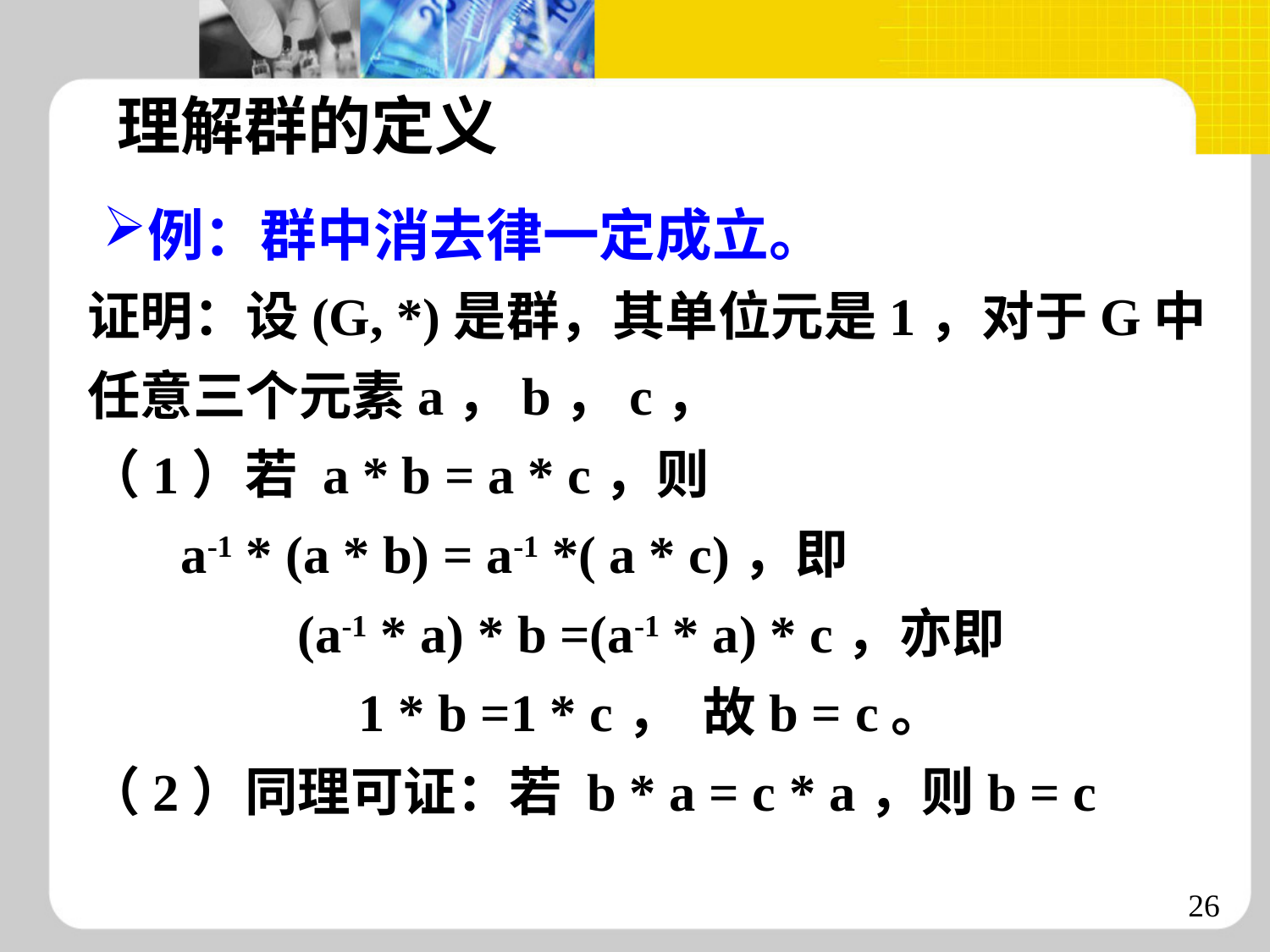

理解群的定义
例：群中消去律一定成立。
证明：设(G, *)是群，其单位元是1，对于G中任意三个元素a，b，c，
（1）若 a * b = a * c，则
       a-1 * (a * b) = a-1 *( a * c)，即
(a-1 * a) * b =(a-1 * a) * c，亦即
1 * b =1 * c，  故b = c。
（2）同理可证：若 b * a = c * a，则b = c

26